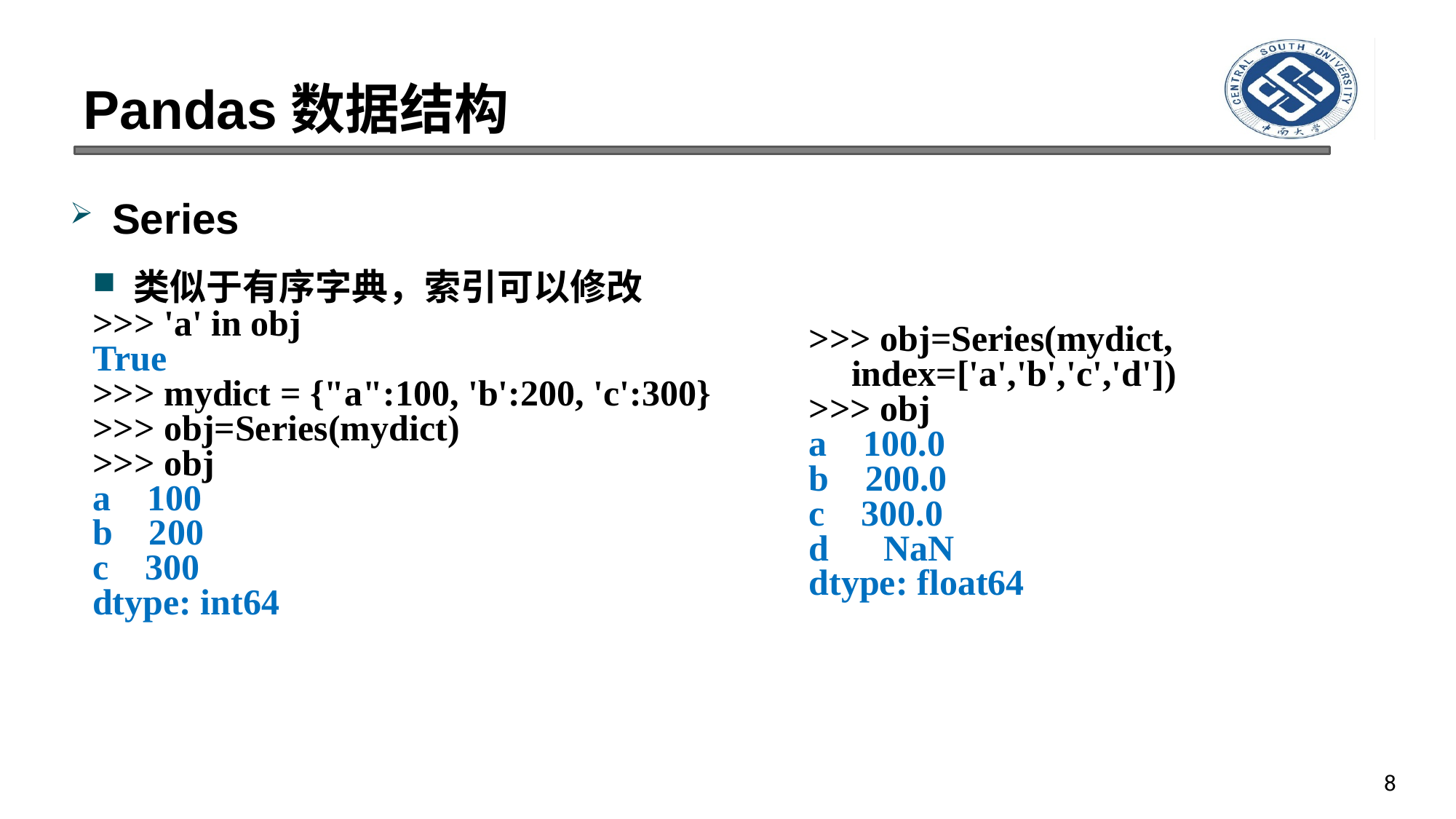

# Pandas数据结构
Series
类似于有序字典，索引可以修改
>>> 'a' in obj
True
>>> mydict = {"a":100, 'b':200, 'c':300}
>>> obj=Series(mydict)
>>> obj
a    100
b    200
c    300
dtype: int64
>>> obj=Series(mydict, index=['a','b','c','d'])
>>> obj
a    100.0
b    200.0
c    300.0
d      NaN
dtype: float64
8